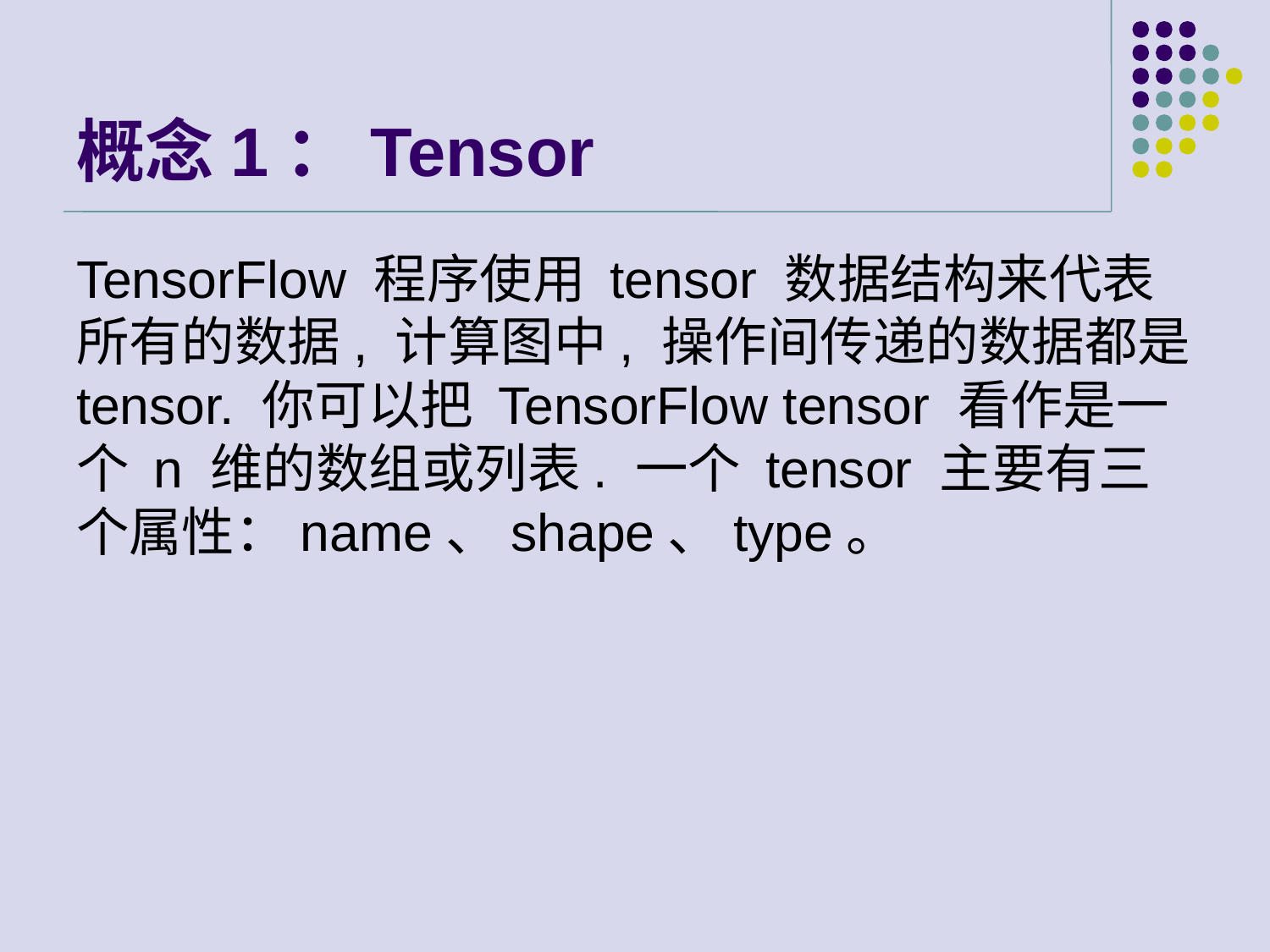

# 概念1：Tensor
TensorFlow 程序使用 tensor 数据结构来代表所有的数据, 计算图中, 操作间传递的数据都是 tensor. 你可以把 TensorFlow tensor 看作是一个 n 维的数组或列表. 一个 tensor 主要有三个属性：name、shape、type。